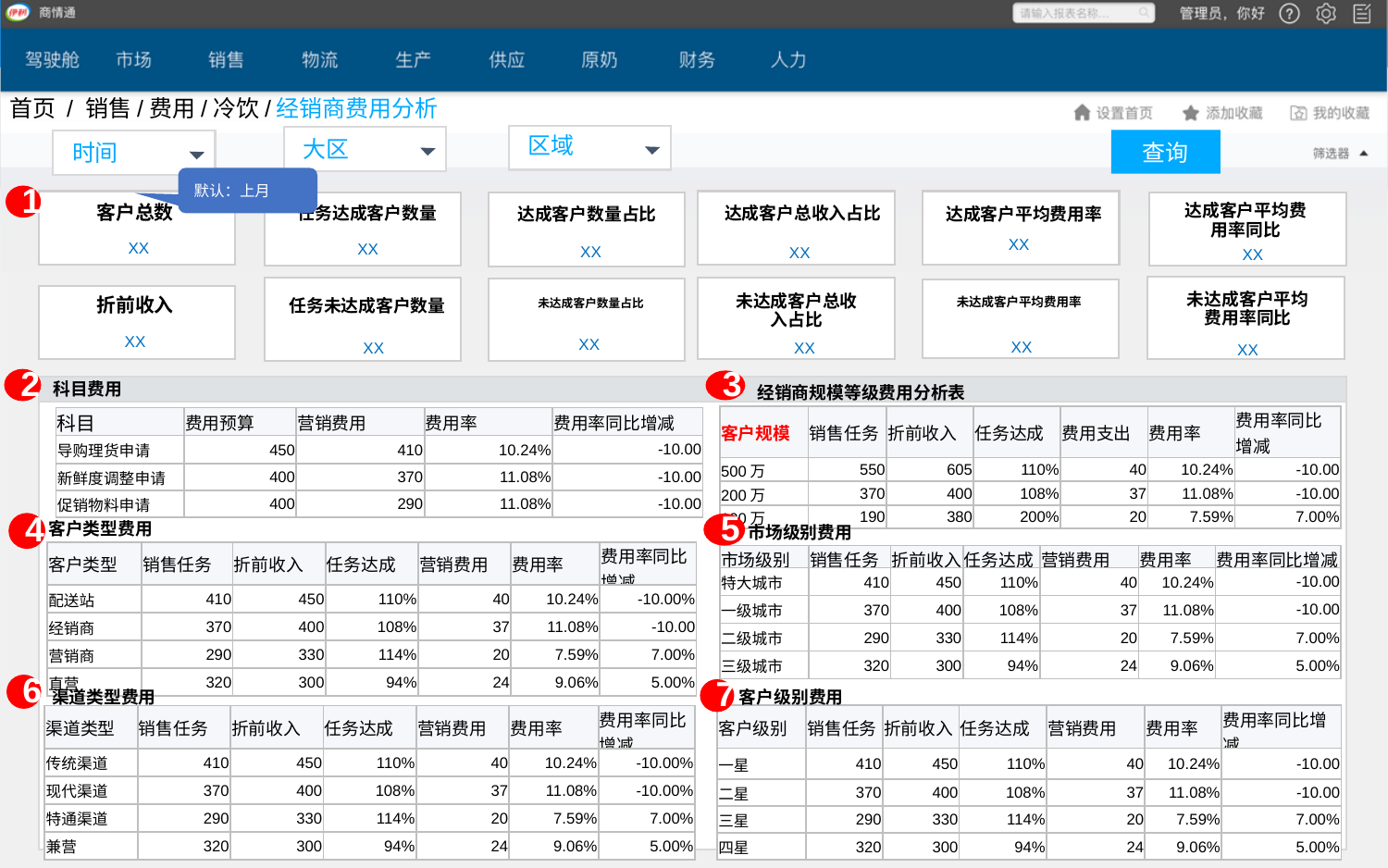

首页 / 销售/费用/冷饮/经销商费用分析
区域

大区

查询

时间

默认：上月
1
达成客户平均费用率同比
客户总数
达成客户总收入占比
任务达成客户数量
达成客户数量占比
达成客户平均费用率
XX

XX
XX

XX

XX

XX

未达成客户平均费用率同比

未达成客户总收入占比

折前收入
未达成客户平均费用率

未达成客户数量占比

任务未达成客户数量
XX

XX

XX

XX

XX

XX

2
3
科目费用
经销商规模等级费用分析表
| 客户规模 | 销售任务 | 折前收入 | 任务达成 | 费用支出 | 费用率 | 费用率同比增减 |
| --- | --- | --- | --- | --- | --- | --- |
| 500万 | 550 | 605 | 110% | 40 | 10.24% | -10.00 |
| 200万 | 370 | 400 | 108% | 37 | 11.08% | -10.00 |
| 100万 | 190 | 380 | 200% | 20 | 7.59% | 7.00% |
| 科目 | 费用预算 | 营销费用 | 费用率 | 费用率同比增减 |
| --- | --- | --- | --- | --- |
| 导购理货申请 | 450 | 410 | 10.24% | -10.00 |
| 新鲜度调整申请 | 400 | 370 | 11.08% | -10.00 |
| 促销物料申请 | 400 | 290 | 11.08% | -10.00 |
客户类型费用
4
5
市场级别费用
| 客户类型 | 销售任务 | 折前收入 | 任务达成 | 营销费用 | 费用率 | 费用率同比增减 |
| --- | --- | --- | --- | --- | --- | --- |
| 配送站 | 410 | 450 | 110% | 40 | 10.24% | -10.00% |
| 经销商 | 370 | 400 | 108% | 37 | 11.08% | -10.00 |
| 营销商 | 290 | 330 | 114% | 20 | 7.59% | 7.00% |
| 直营 | 320 | 300 | 94% | 24 | 9.06% | 5.00% |
| 市场级别 | 销售任务 | 折前收入 | 任务达成 | 营销费用 | 费用率 | 费用率同比增减 |
| --- | --- | --- | --- | --- | --- | --- |
| 特大城市 | 410 | 450 | 110% | 40 | 10.24% | -10.00 |
| 一级城市 | 370 | 400 | 108% | 37 | 11.08% | -10.00 |
| 二级城市 | 290 | 330 | 114% | 20 | 7.59% | 7.00% |
| 三级城市 | 320 | 300 | 94% | 24 | 9.06% | 5.00% |
6
渠道类型费用
7
客户级别费用
| 客户级别 | 销售任务 | 折前收入 | 任务达成 | 营销费用 | 费用率 | 费用率同比增减 |
| --- | --- | --- | --- | --- | --- | --- |
| 一星 | 410 | 450 | 110% | 40 | 10.24% | -10.00 |
| 二星 | 370 | 400 | 108% | 37 | 11.08% | -10.00 |
| 三星 | 290 | 330 | 114% | 20 | 7.59% | 7.00% |
| 四星 | 320 | 300 | 94% | 24 | 9.06% | 5.00% |
| 渠道类型 | 销售任务 | 折前收入 | 任务达成 | 营销费用 | 费用率 | 费用率同比增减 |
| --- | --- | --- | --- | --- | --- | --- |
| 传统渠道 | 410 | 450 | 110% | 40 | 10.24% | -10.00% |
| 现代渠道 | 370 | 400 | 108% | 37 | 11.08% | -10.00% |
| 特通渠道 | 290 | 330 | 114% | 20 | 7.59% | 7.00% |
| 兼营 | 320 | 300 | 94% | 24 | 9.06% | 5.00% |